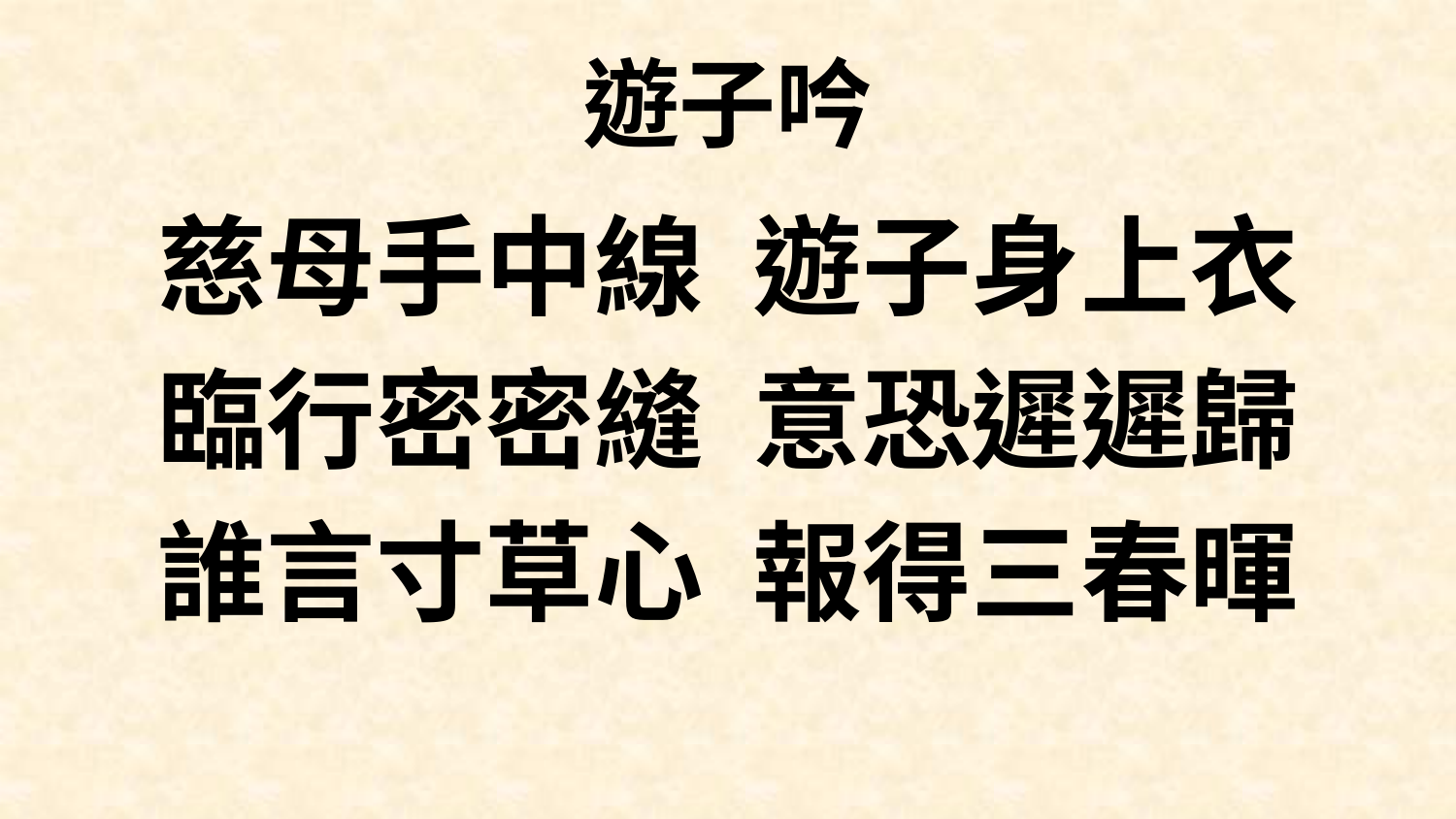

# 遊子吟
慈母手中線  遊子身上衣
臨行密密縫  意恐遲遲歸
誰言寸草心  報得三春暉